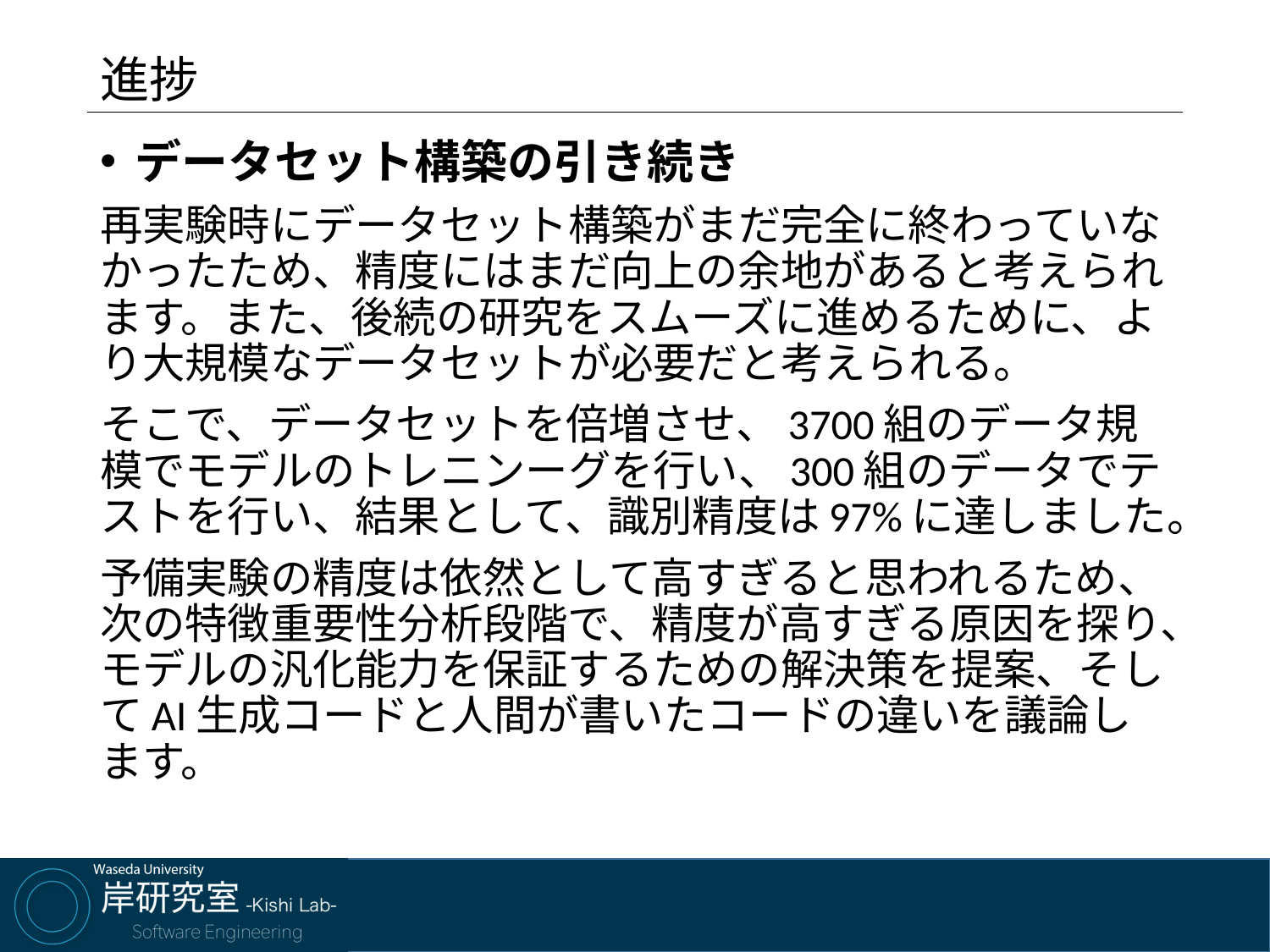

# 進捗
データセット構築の引き続き
再実験時にデータセット構築がまだ完全に終わっていなかったため、精度にはまだ向上の余地があると考えられます。また、後続の研究をスムーズに進めるために、より大規模なデータセットが必要だと考えられる。
そこで、データセットを倍増させ、3700組のデータ規模でモデルのトレニンーグを行い、300組のデータでテストを行い、結果として、識別精度は97%に達しました。
予備実験の精度は依然として高すぎると思われるため、次の特徴重要性分析段階で、精度が高すぎる原因を探り、モデルの汎化能力を保証するための解決策を提案、そしてAI生成コードと人間が書いたコードの違いを議論します。
15